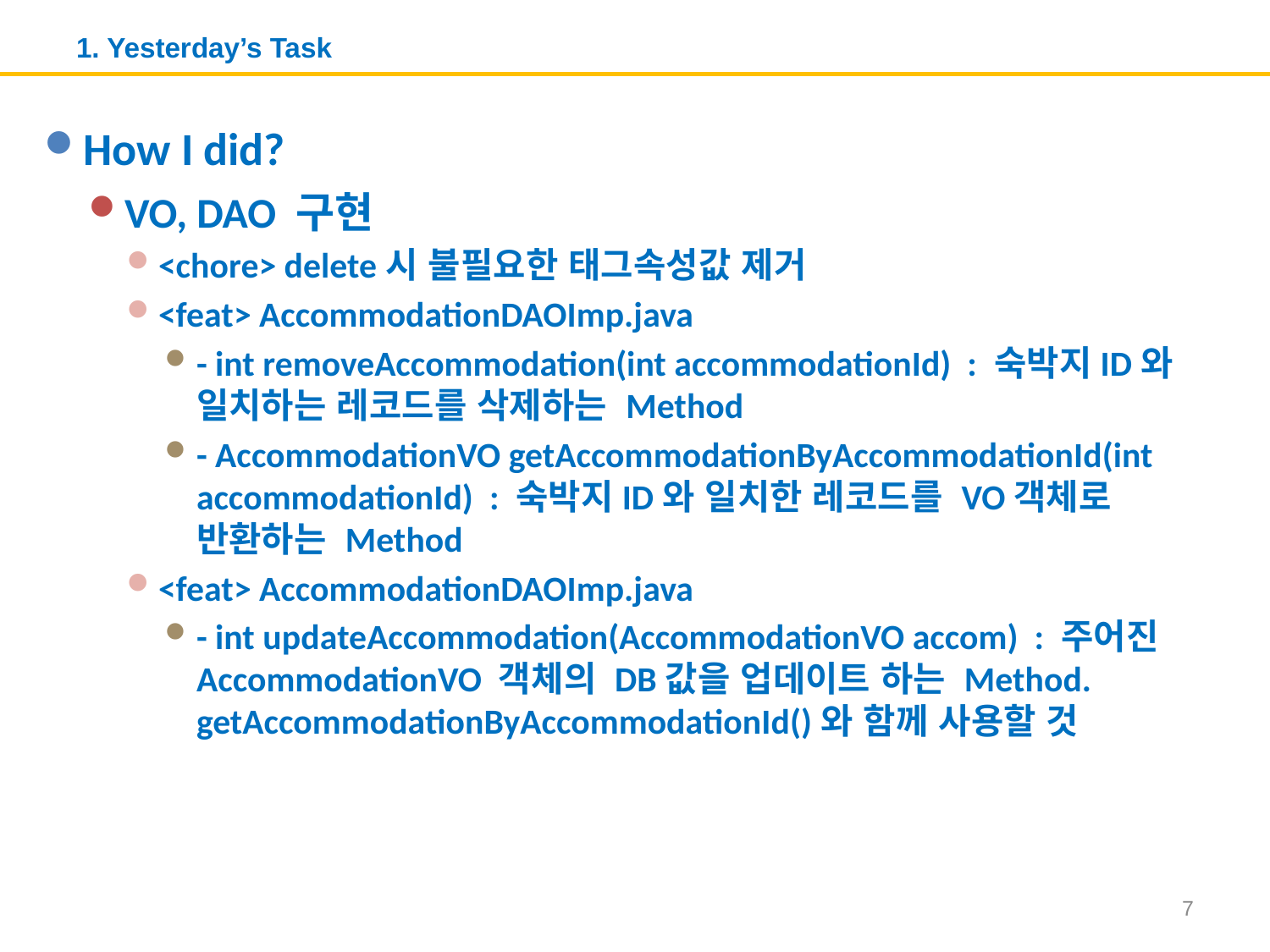

# 1. Yesterday’s Task
How I did?
VO, DAO 구현
<chore> delete시 불필요한 태그속성값 제거
<feat> AccommodationDAOImp.java
- int removeAccommodation(int accommodationId)  : 숙박지ID와 일치하는 레코드를 삭제하는 Method
- AccommodationVO getAccommodationByAccommodationId(int accommodationId)  : 숙박지ID와 일치한 레코드를 VO객체로 반환하는 Method
<feat> AccommodationDAOImp.java
- int updateAccommodation(AccommodationVO accom)  : 주어진 AccommodationVO 객체의 DB값을 업데이트 하는 Method.  getAccommodationByAccommodationId()와 함께 사용할 것

7